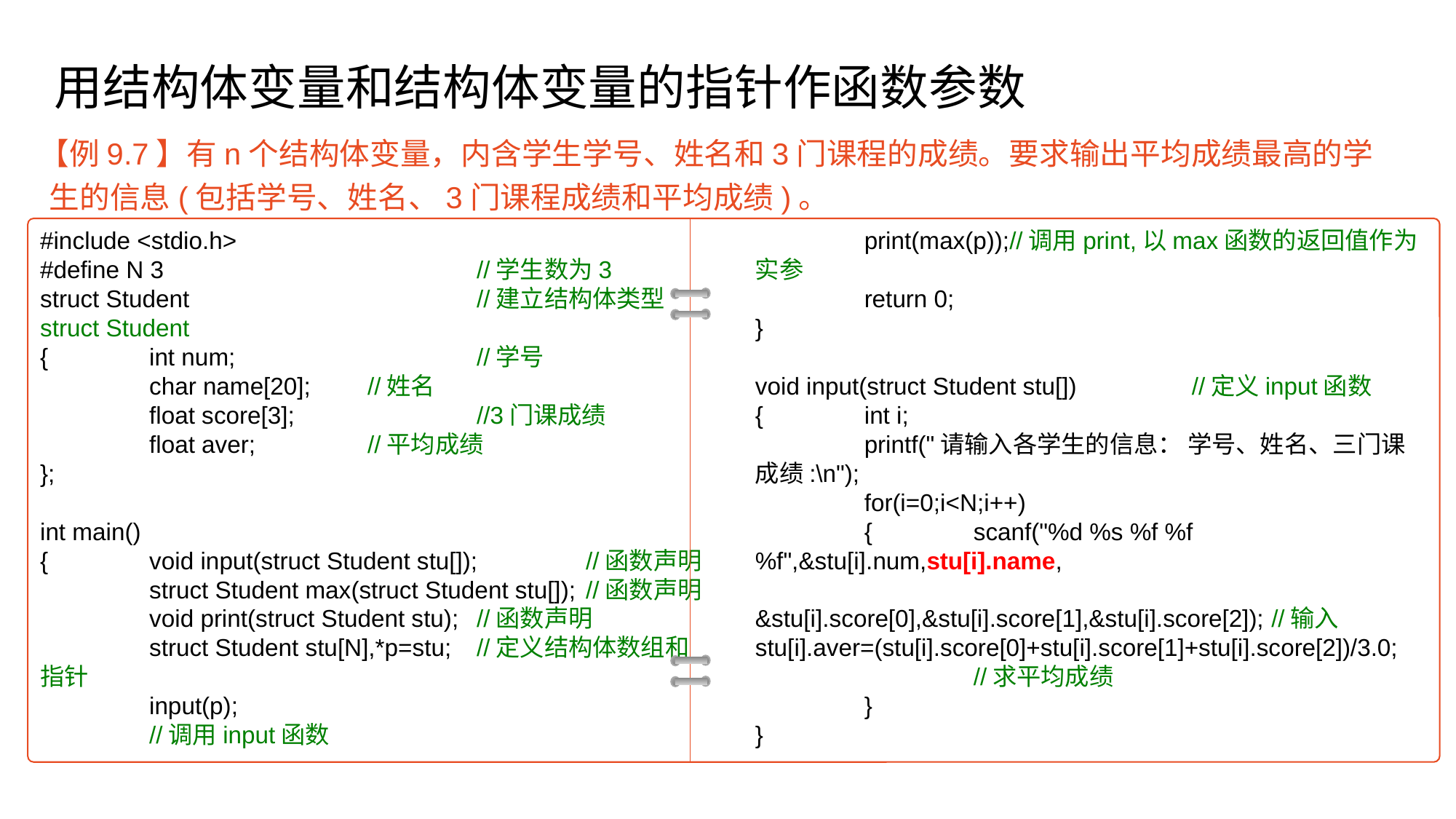

# 用结构体变量和结构体变量的指针作函数参数
【例9.7】有n个结构体变量，内含学生学号、姓名和3门课程的成绩。要求输出平均成绩最高的学生的信息(包括学号、姓名、3门课程成绩和平均成绩)。
#include <stdio.h>
#define N 3			//学生数为3
struct Student			//建立结构体类型struct Student
{	int num;			//学号
	char name[20];	//姓名
	float score[3];		//3门课成绩
	float aver;		//平均成绩
};

int main()
{	void input(struct Student stu[]);	//函数声明
	struct Student max(struct Student stu[]);	//函数声明
	void print(struct Student stu);	//函数声明
	struct Student stu[N],*p=stu;	//定义结构体数组和指针
	input(p);						//调用input函数
	print(max(p));//调用print,以max函数的返回值作为实参
	return 0;
}

void input(struct Student stu[])		//定义input函数
{	int i;
	printf("请输入各学生的信息： 学号、姓名、三门课成绩:\n");
	for(i=0;i<N;i++)
	{	scanf("%d %s %f %f %f",&stu[i].num,stu[i].name,
		&stu[i].score[0],&stu[i].score[1],&stu[i].score[2]); //输入	stu[i].aver=(stu[i].score[0]+stu[i].score[1]+stu[i].score[2])/3.0;			//求平均成绩
	}
}